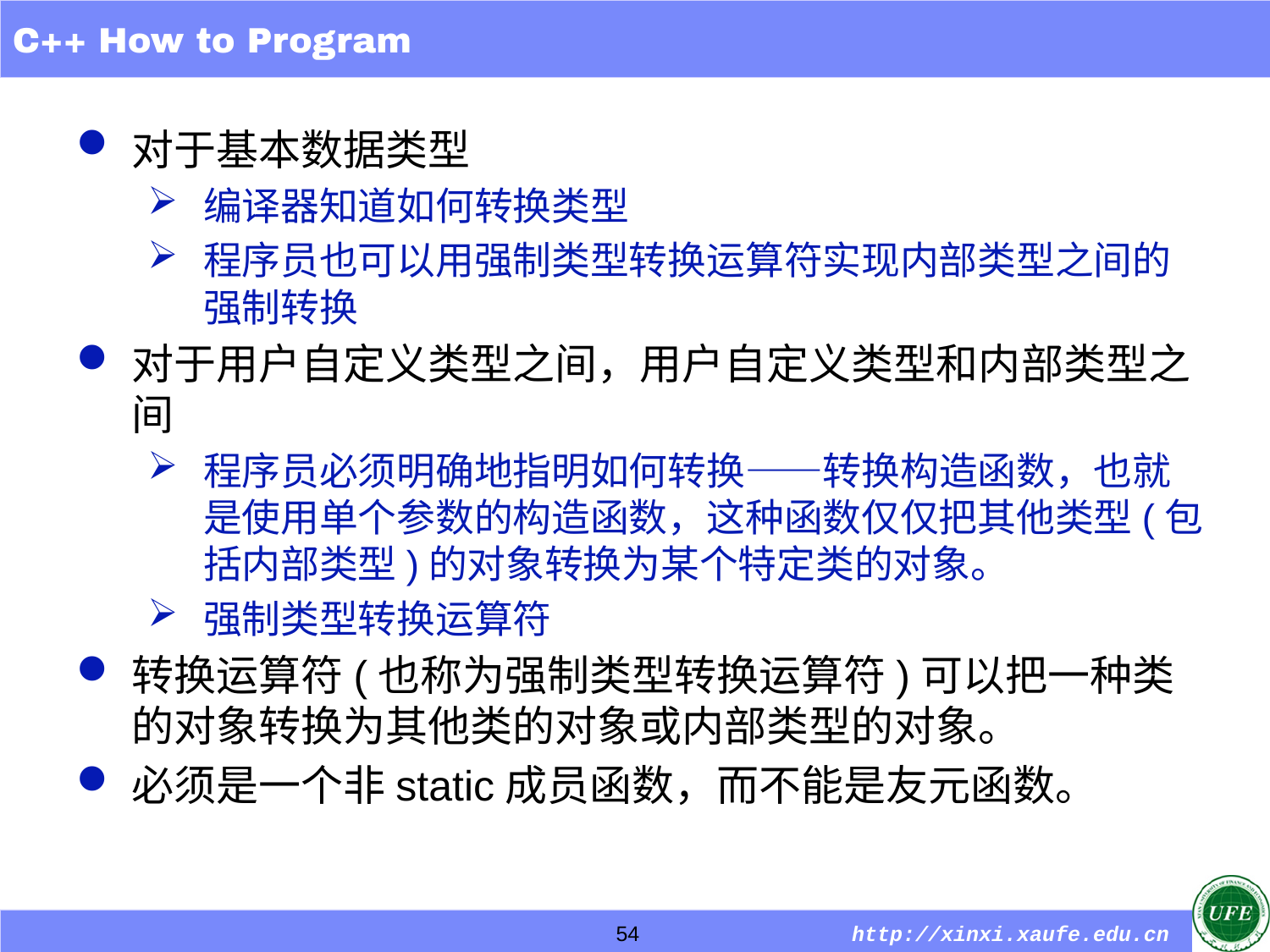

对于基本数据类型
编译器知道如何转换类型
程序员也可以用强制类型转换运算符实现内部类型之间的强制转换
对于用户自定义类型之间，用户自定义类型和内部类型之间
程序员必须明确地指明如何转换——转换构造函数，也就是使用单个参数的构造函数，这种函数仅仅把其他类型(包括内部类型)的对象转换为某个特定类的对象。
强制类型转换运算符
转换运算符(也称为强制类型转换运算符)可以把一种类的对象转换为其他类的对象或内部类型的对象。
必须是一个非static成员函数，而不能是友元函数。
54